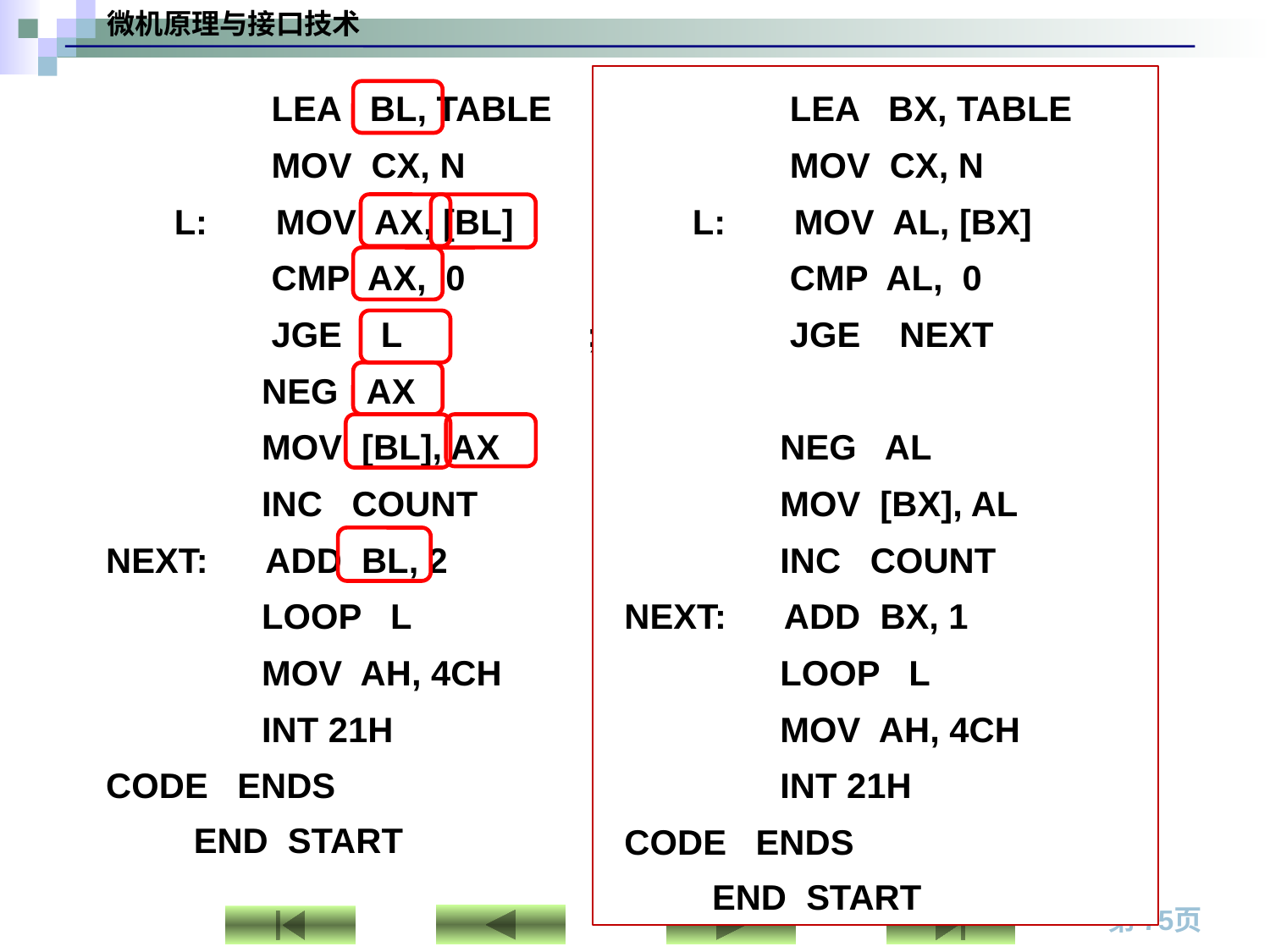

LEA   BL, TABLE
                   MOV  CX, N             ;设置循环次数
         L:       MOV  AX, [BL]        ;从数组中取一个数，送AX
                   CMP  AX,  0             ;比较AX的正负
                   JGE    L                   ;
                  NEG   AX                  ;否则，取绝对值（求补）
                  MOV  [BL], AX          ;
                  INC   COUNT            ;统计负数个数
  NEXT:      ADD  BL, 2               ;移动指针
                  LOOP   L
                  MOV  AH, 4CH
                  INT 21H
  CODE   ENDS
           END  START
                   LEA   BX, TABLE
                   MOV  CX, N
         L:       MOV  AL, [BX]
                   CMP  AL,  0
                   JGE    NEXT
                  NEG   AL
                  MOV  [BX], AL
                  INC   COUNT
  NEXT:      ADD  BX, 1
                  LOOP   L
                  MOV  AH, 4CH
                  INT 21H
  CODE   ENDS
           END  START